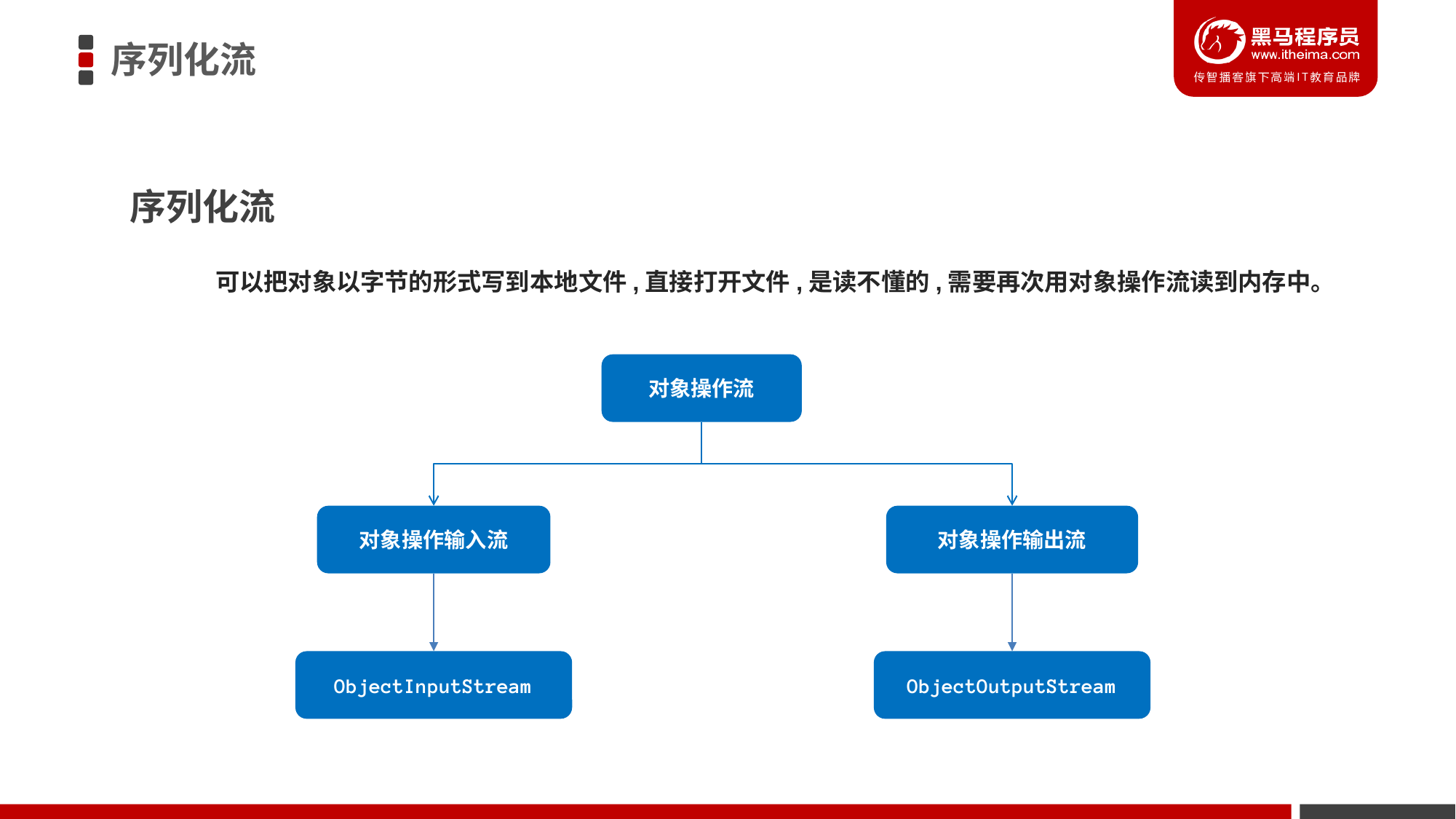

序列化流
序列化流
可以把对象以字节的形式写到本地文件,直接打开文件,是读不懂的,需要再次用对象操作流读到内存中。
对象操作流
对象操作输出流
对象操作输入流
ObjectOutputStream
ObjectInputStream